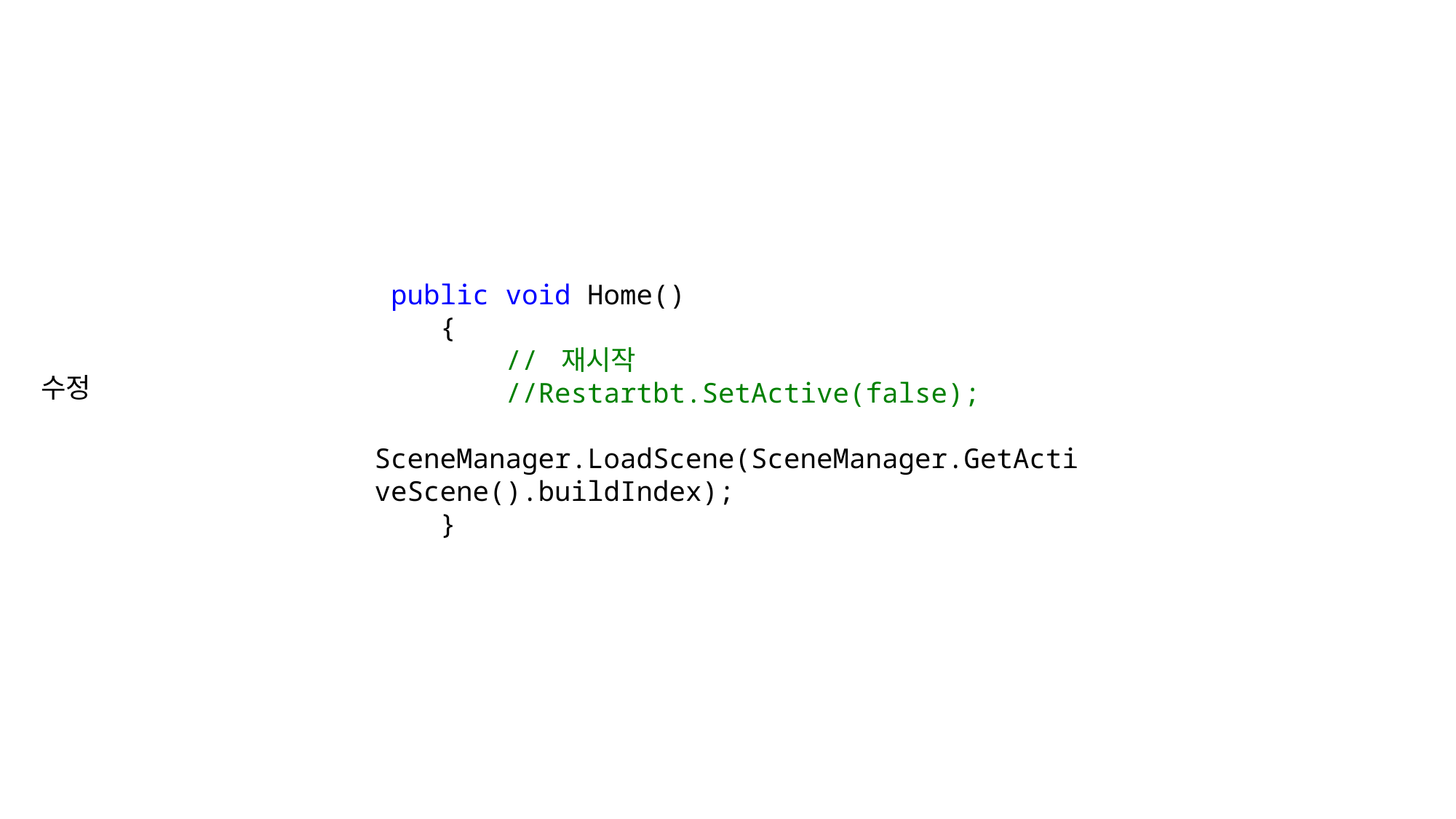

public void Home()
    {
        // 재시작
        //Restartbt.SetActive(false);
        SceneManager.LoadScene(SceneManager.GetActiveScene().buildIndex);
    }
수정